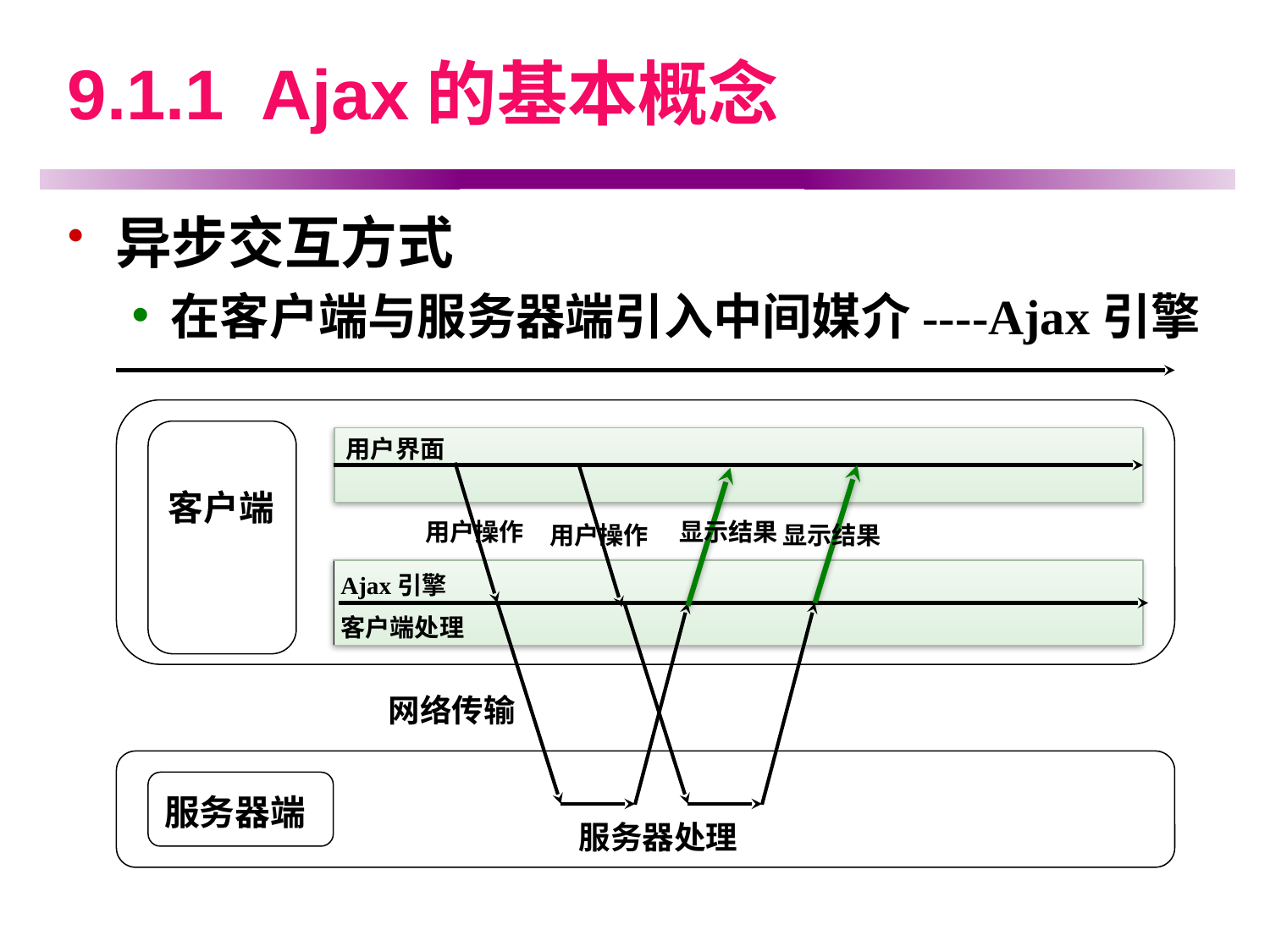

# 9.1.1  Ajax的基本概念
异步交互方式
在客户端与服务器端引入中间媒介----Ajax引擎

客户端
用户界面

显示结果
用户操作
用户操作
显示结果
Ajax引擎

客户端处理
网络传输

服务器端
服务器处理